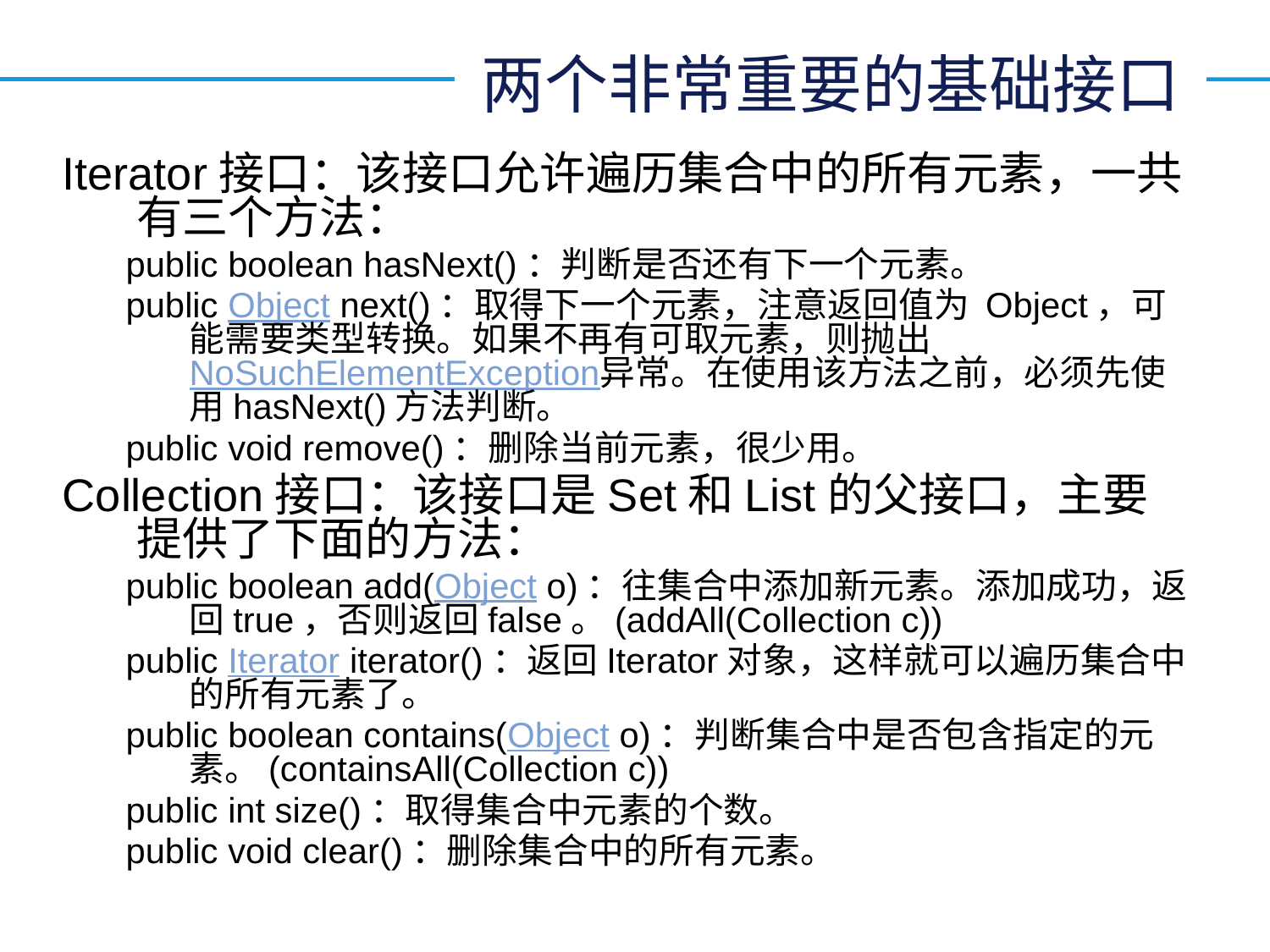

两个非常重要的基础接口
Iterator接口：该接口允许遍历集合中的所有元素，一共有三个方法：
public boolean hasNext()：判断是否还有下一个元素。
public Object next()：取得下一个元素，注意返回值为 Object，可能需要类型转换。如果不再有可取元素，则抛出NoSuchElementException异常。在使用该方法之前，必须先使用hasNext()方法判断。
public void remove()：删除当前元素，很少用。
Collection接口：该接口是Set和List的父接口，主要提供了下面的方法：
public boolean add(Object o)：往集合中添加新元素。添加成功，返回true，否则返回false。(addAll(Collection c))
public Iterator iterator()：返回Iterator对象，这样就可以遍历集合中的所有元素了。
public boolean contains(Object o)：判断集合中是否包含指定的元素。(containsAll(Collection c))
public int size()：取得集合中元素的个数。
public void clear()：删除集合中的所有元素。